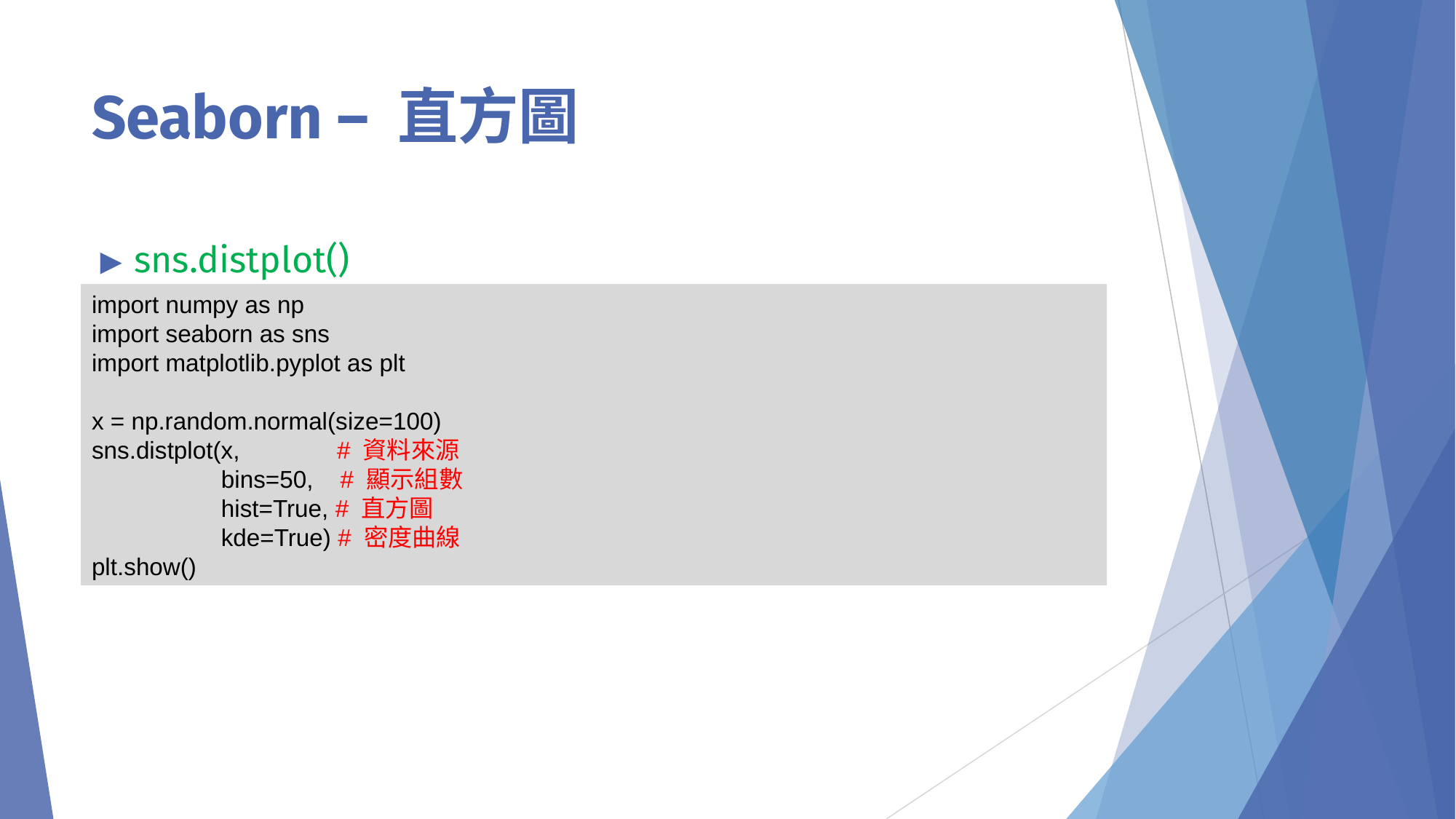

# Seaborn – 直方圖
sns.distplot()
import numpy as np
import seaborn as sns
import matplotlib.pyplot as plt
x = np.random.normal(size=100)
sns.distplot(x, 	    # 資料來源
	   bins=50,    # 顯示組數
	   hist=True, # 直方圖
	   kde=True) # 密度曲線
plt.show()